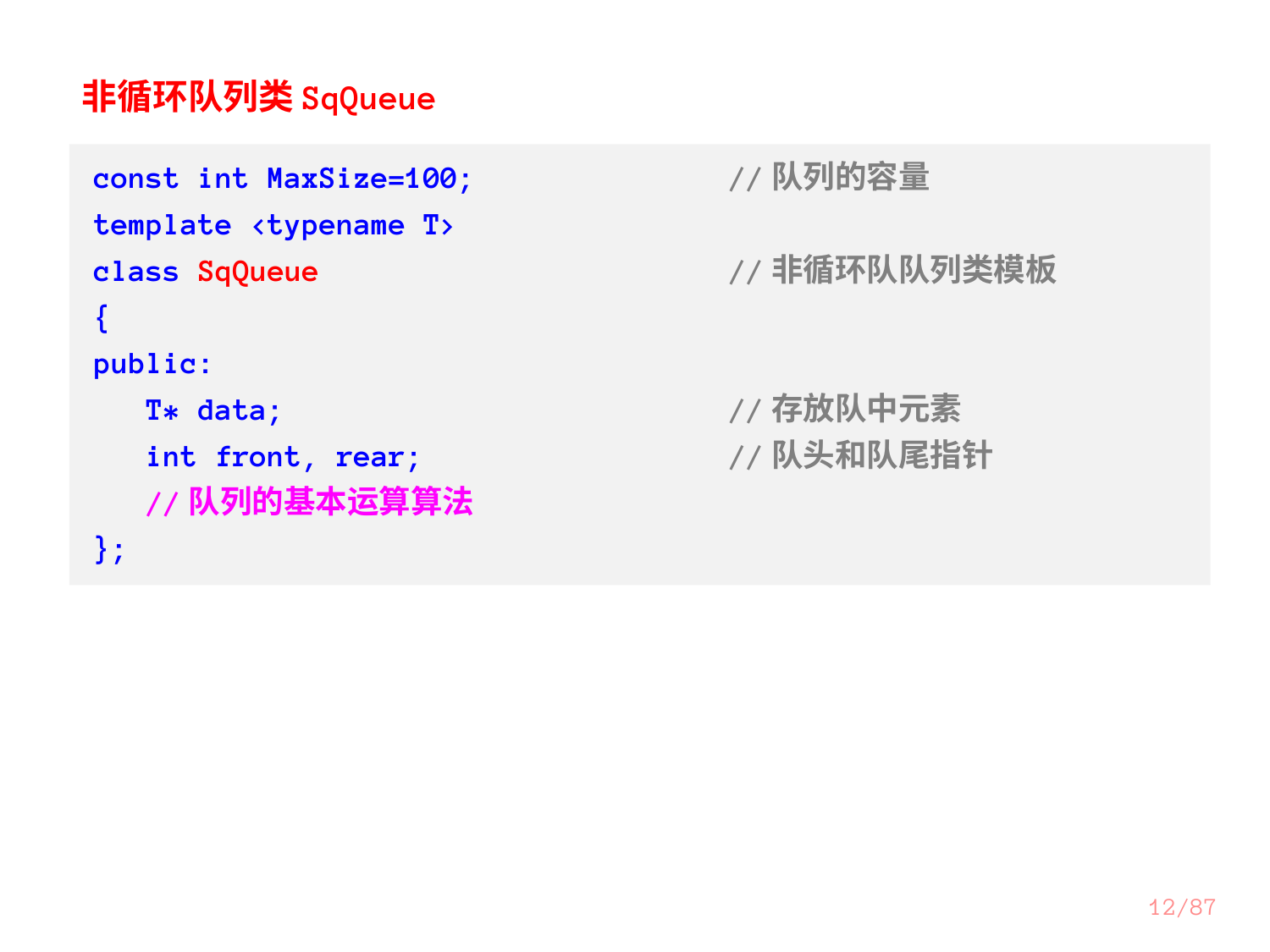

非循环队列类SqQueue
const int MaxSize=100;		//队列的容量
template <typename T>
class SqQueue				//非循环队队列类模板
{
public:
   T* data;  				//存放队中元素
   int front, rear;			//队头和队尾指针
   //队列的基本运算算法
};
12/87